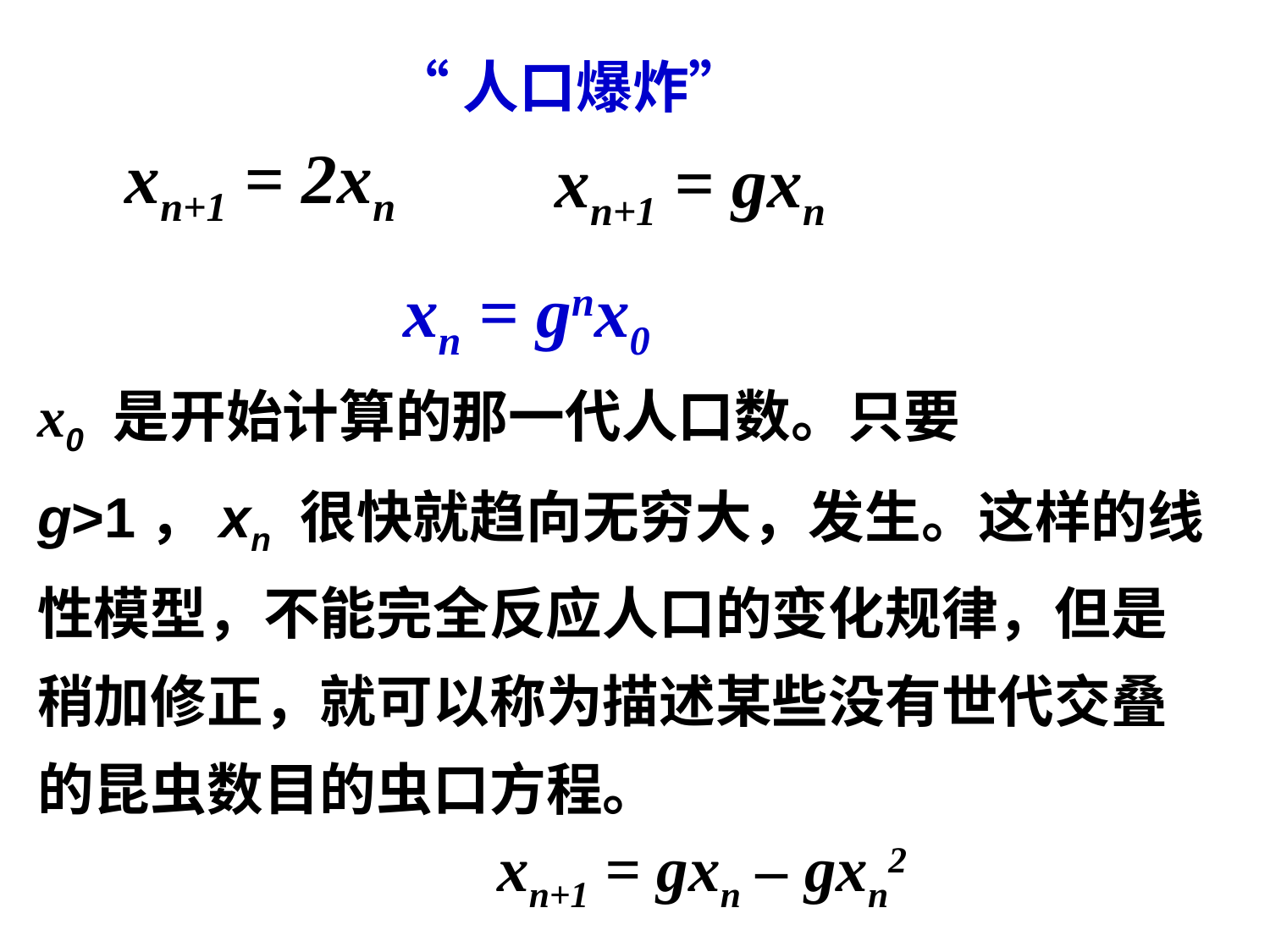

“人口爆炸”
xn+1 = 2xn
xn+1 = gxn
xn = gnx0
x0 是开始计算的那一代人口数。只要 g>1，xn 很快就趋向无穷大，发生。这样的线性模型，不能完全反应人口的变化规律，但是稍加修正，就可以称为描述某些没有世代交叠的昆虫数目的虫口方程。
xn+1 = gxn – gxn2